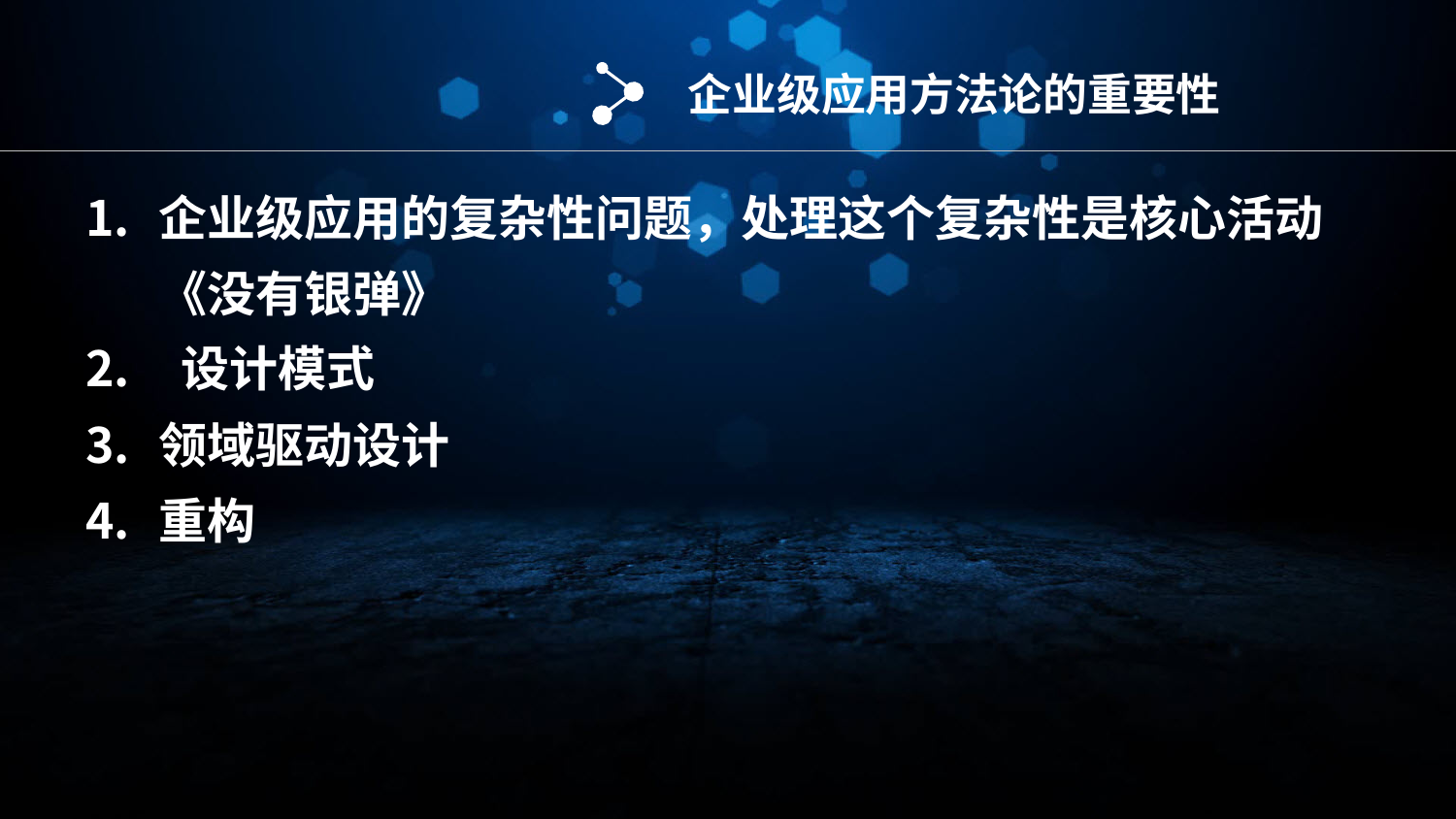

企业级应用方法论的重要性
企业级应用的复杂性问题，处理这个复杂性是核心活动《没有银弹》
 设计模式
领域驱动设计
重构